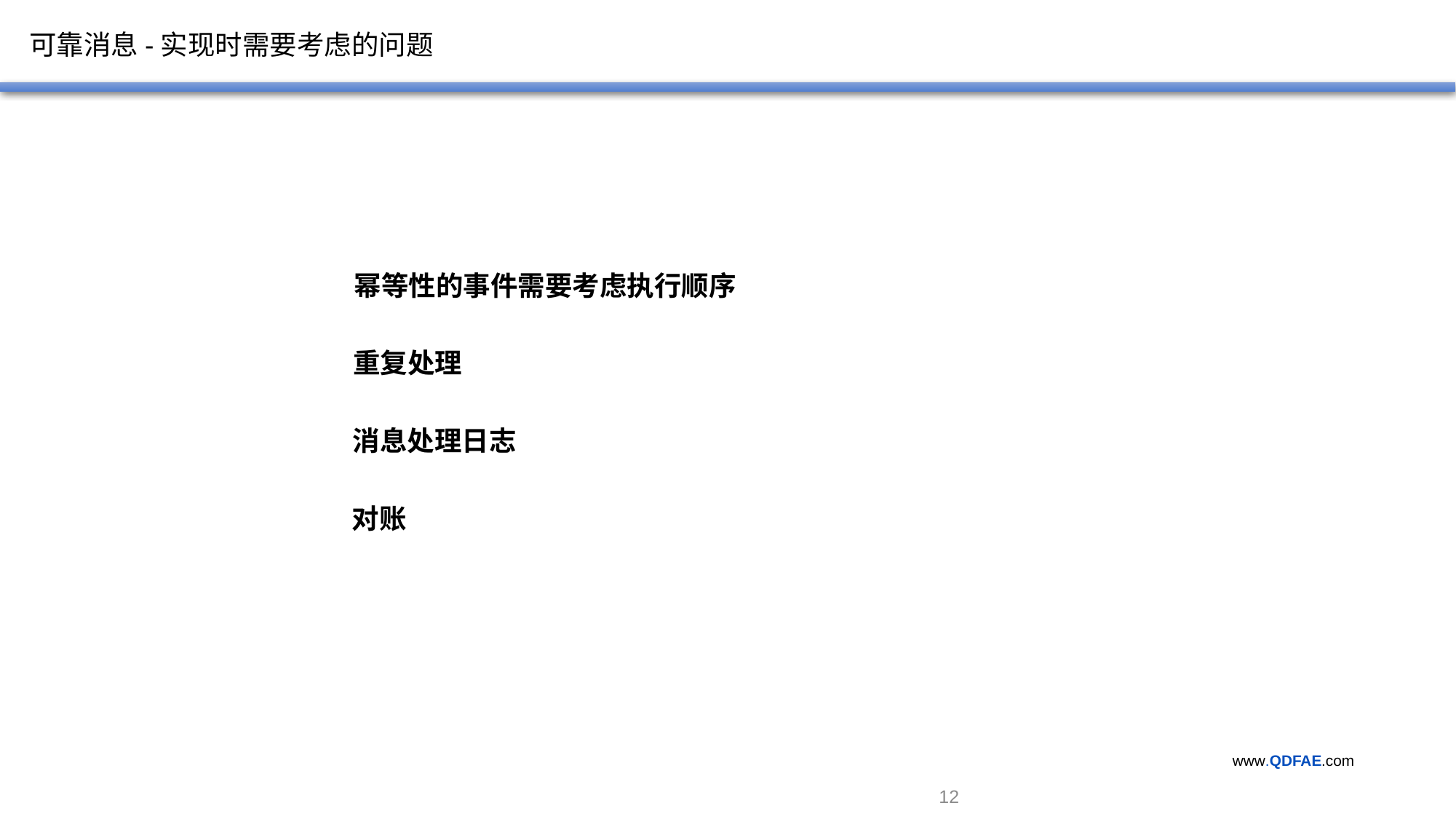

可靠消息-实现时需要考虑的问题
幂等性的事件需要考虑执行顺序
重复处理
消息处理日志
对账
                   12